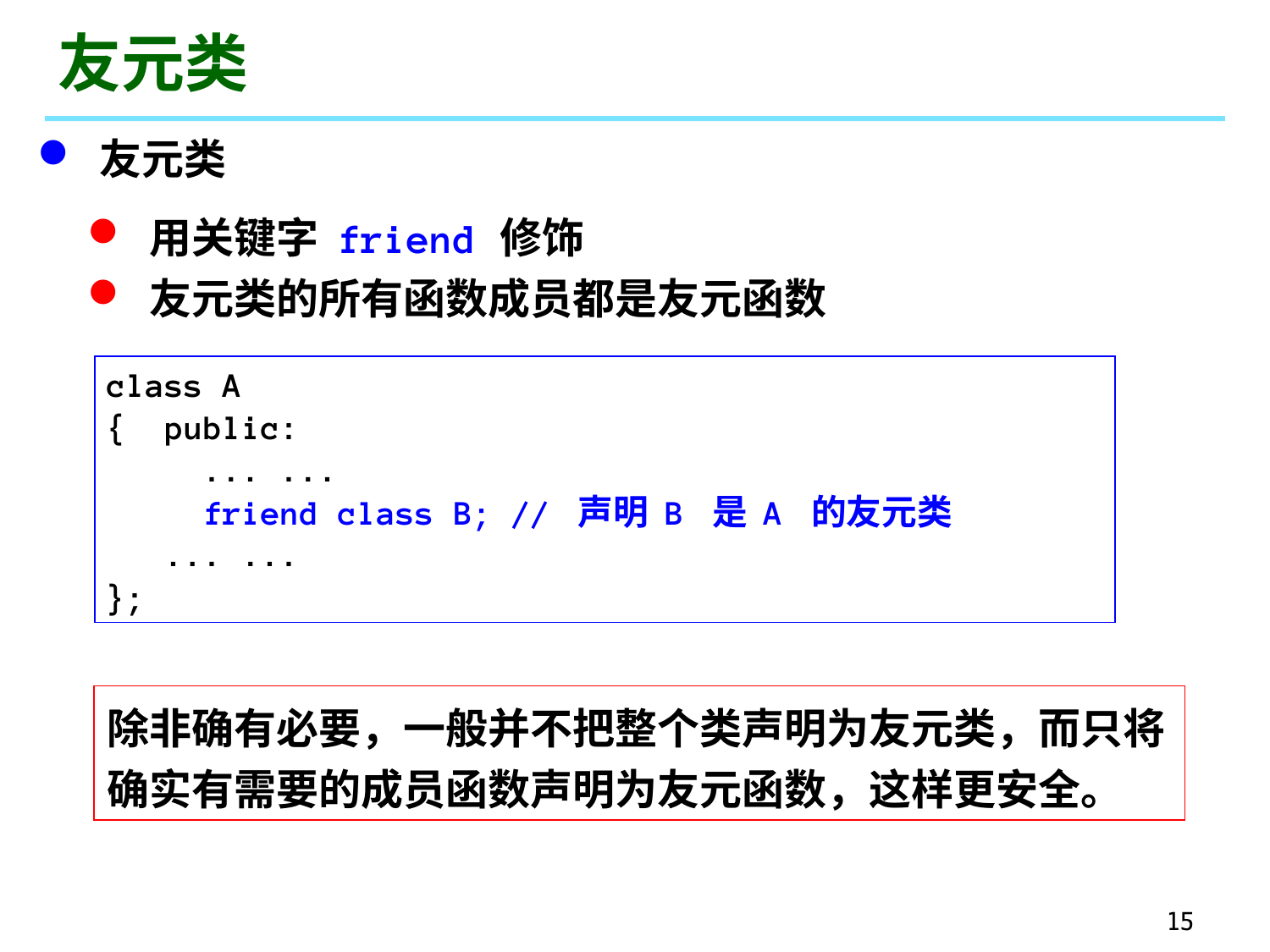

# 友元类
 友元类
 用关键字 friend 修饰
 友元类的所有函数成员都是友元函数
class A
{  public:
     ... ...
     friend class B; // 声明 B 是 A 的友元类
   ... ...
};
除非确有必要，一般并不把整个类声明为友元类，而只将确实有需要的成员函数声明为友元函数，这样更安全。
15